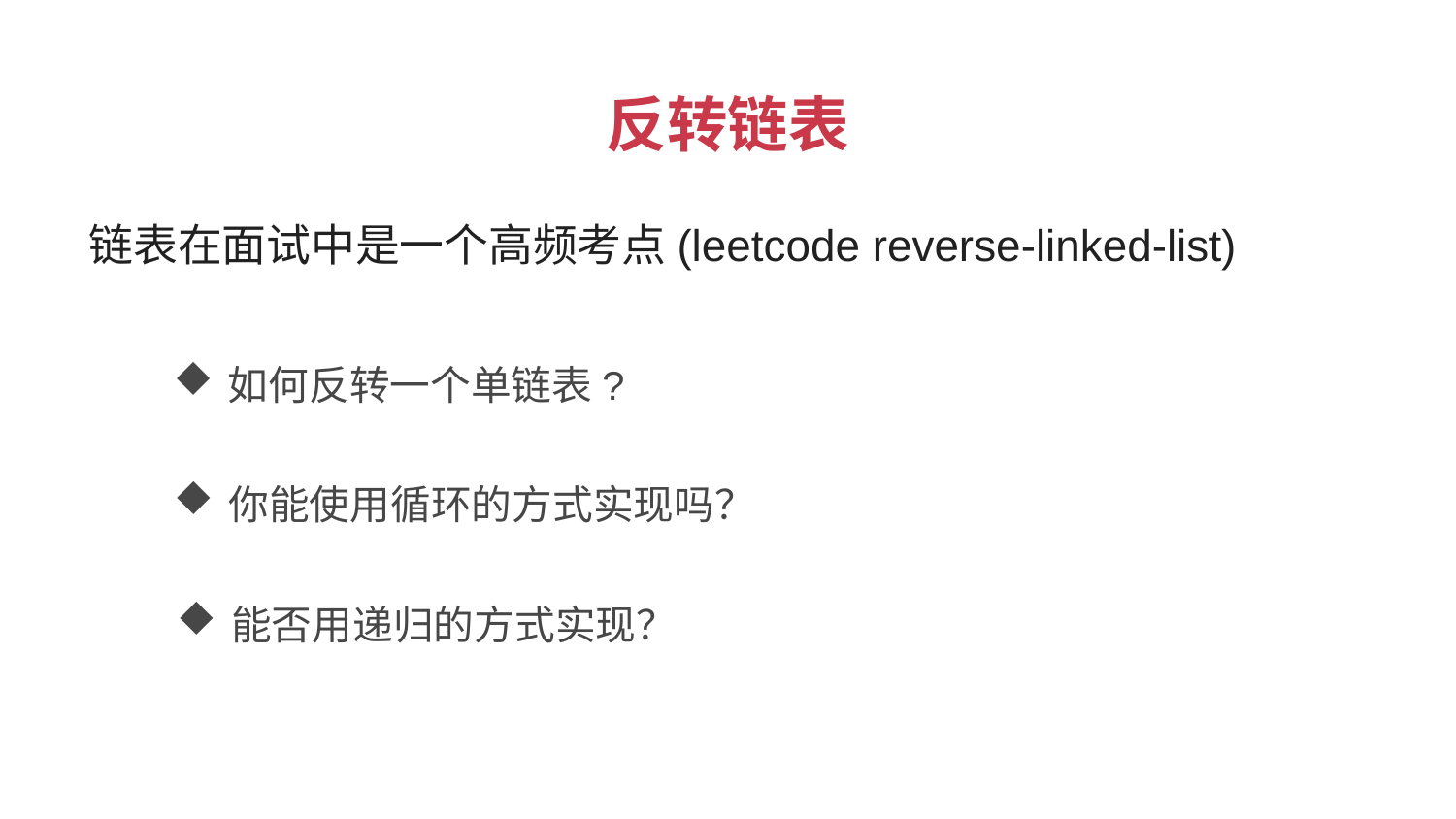

反转链表
链表在面试中是一个高频考点(leetcode reverse-linked-list)
如何反转一个单链表?
你能使用循环的方式实现吗？
能否用递归的方式实现？